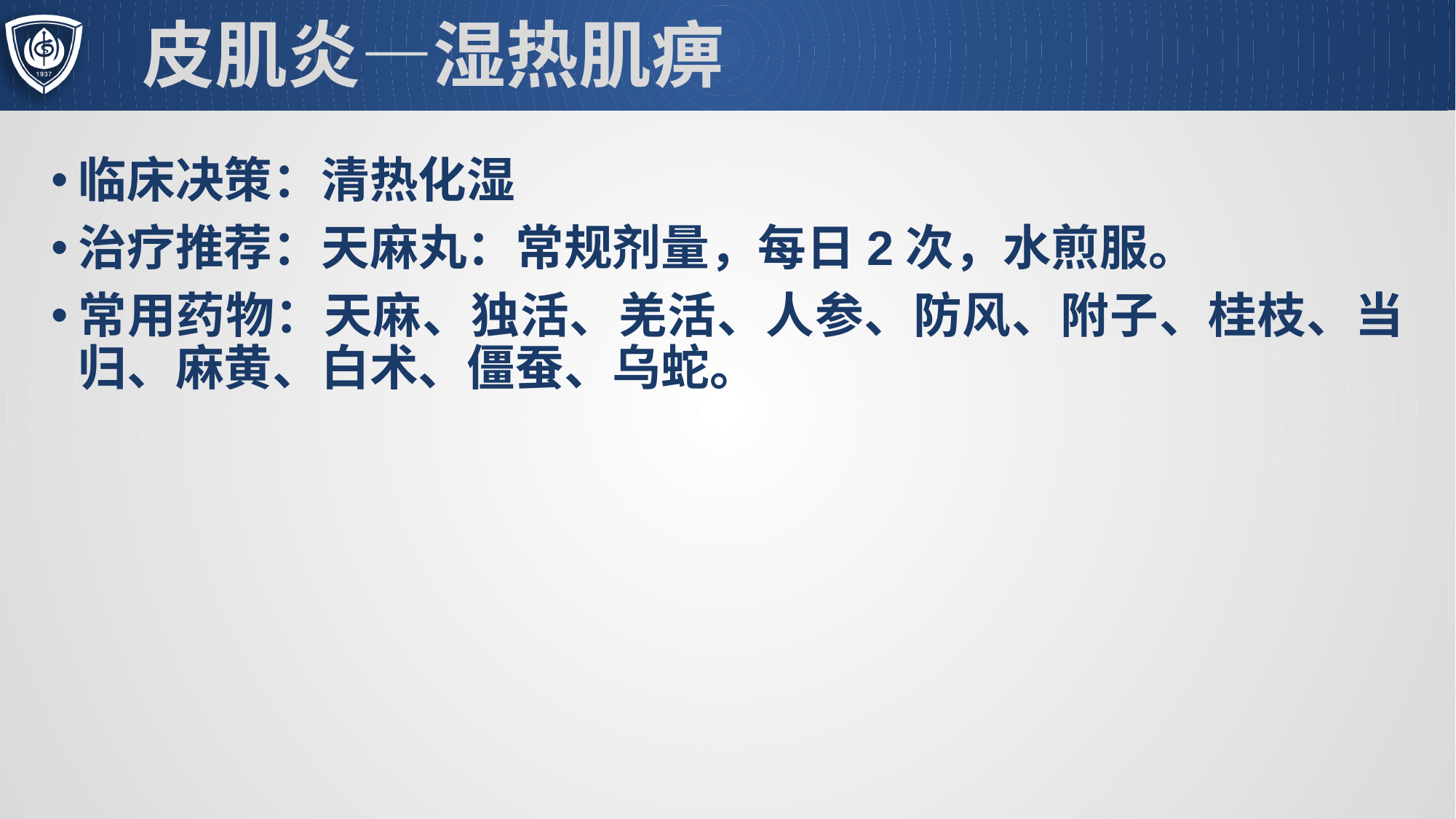

# 皮肌炎—湿热肌痹
临床决策：清热化湿
治疗推荐：天麻丸：常规剂量，每日2次，水煎服。
常用药物：天麻、独活、羌活、人参、防风、附子、桂枝、当归、麻黄、白术、僵蚕、乌蛇。